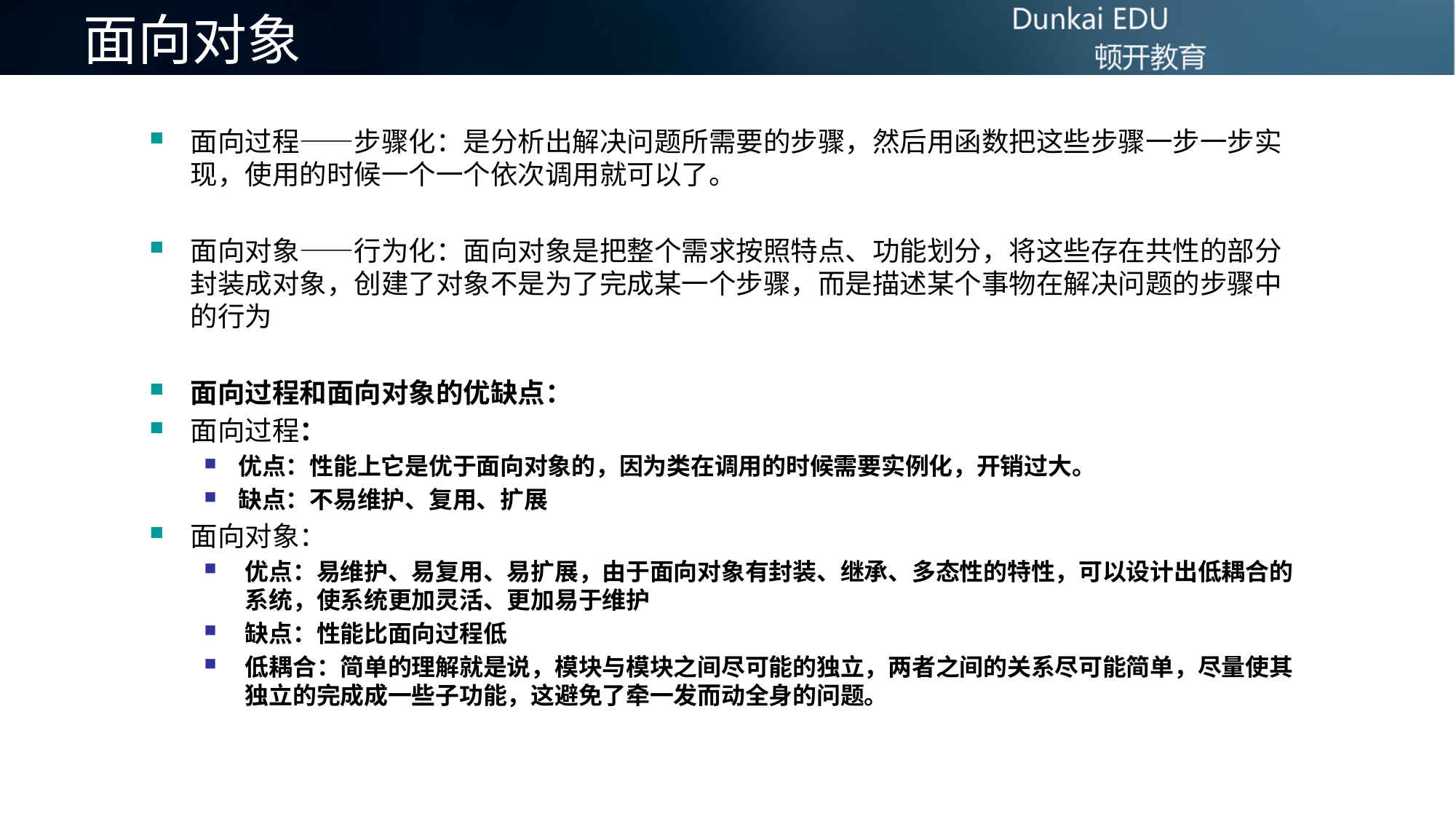

# 面向对象
面向过程——步骤化：是分析出解决问题所需要的步骤，然后用函数把这些步骤一步一步实现，使用的时候一个一个依次调用就可以了。

面向对象——行为化：面向对象是把整个需求按照特点、功能划分，将这些存在共性的部分封装成对象，创建了对象不是为了完成某一个步骤，而是描述某个事物在解决问题的步骤中的行为

面向过程和面向对象的优缺点：
面向过程：
优点：性能上它是优于面向对象的，因为类在调用的时候需要实例化，开销过大。
缺点：不易维护、复用、扩展
面向对象：
优点：易维护、易复用、易扩展，由于面向对象有封装、继承、多态性的特性，可以设计出低耦合的系统，使系统更加灵活、更加易于维护
缺点：性能比面向过程低
低耦合：简单的理解就是说，模块与模块之间尽可能的独立，两者之间的关系尽可能简单，尽量使其独立的完成成一些子功能，这避免了牵一发而动全身的问题。